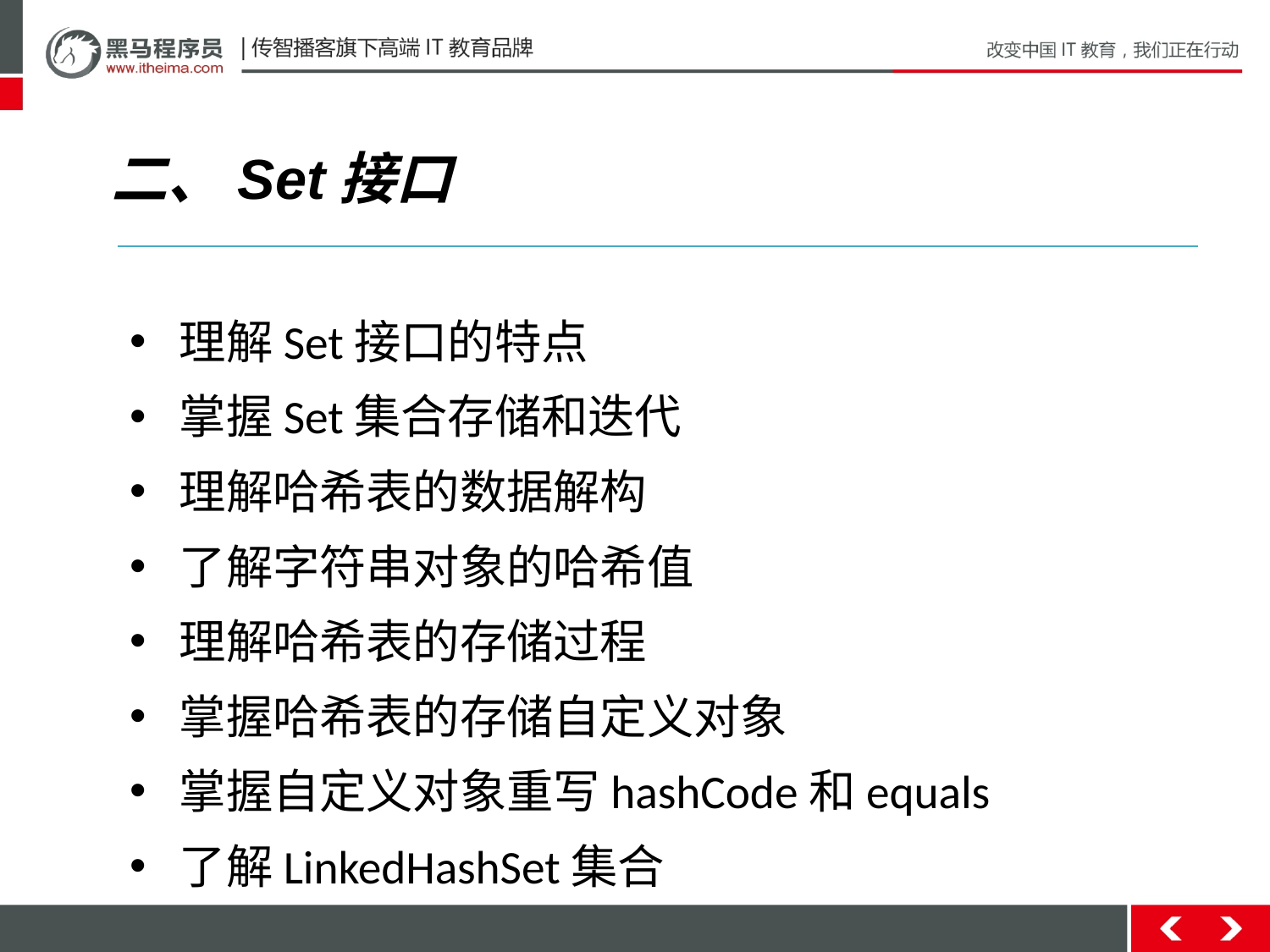

二、Set接口
理解Set接口的特点
掌握Set集合存储和迭代
理解哈希表的数据解构
了解字符串对象的哈希值
理解哈希表的存储过程
掌握哈希表的存储自定义对象
掌握自定义对象重写hashCode和equals
了解LinkedHashSet集合